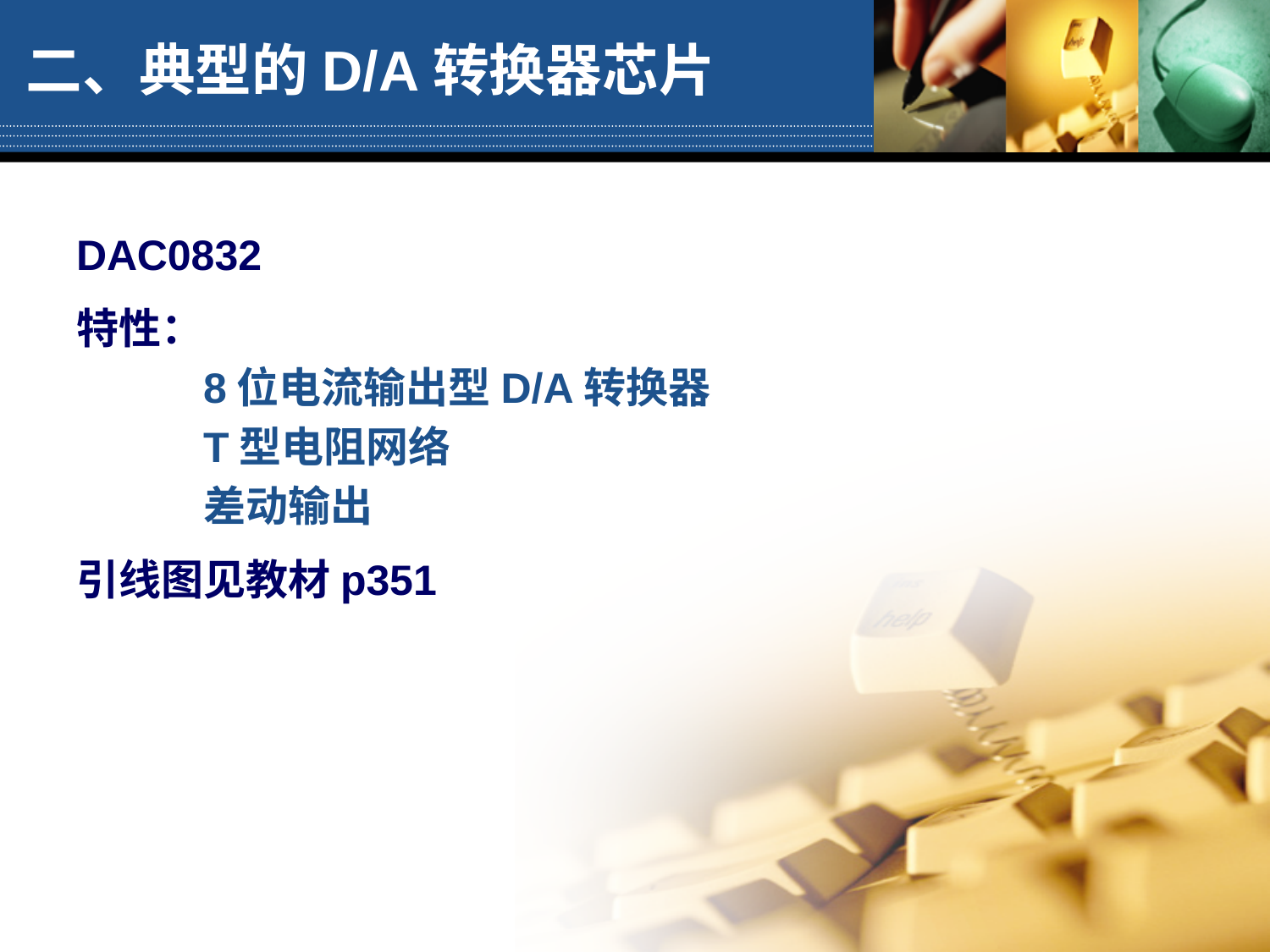

# 二、典型的D/A转换器芯片
DAC0832
特性：
8位电流输出型D/A转换器
T型电阻网络
差动输出
引线图见教材p351